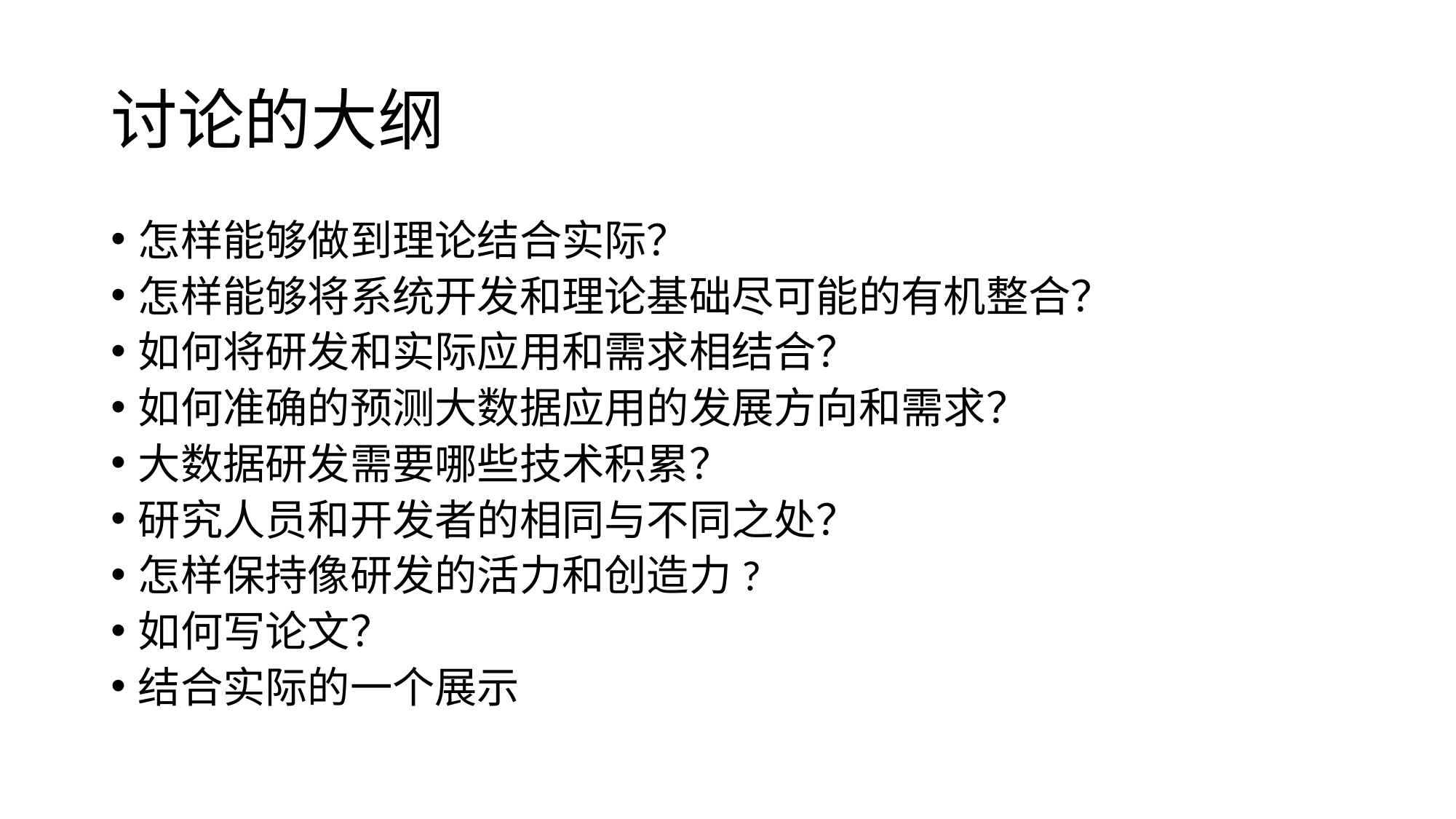

# 讨论的大纲
怎样能够做到理论结合实际？
怎样能够将系统开发和理论基础尽可能的有机整合？
如何将研发和实际应用和需求相结合？
如何准确的预测大数据应用的发展方向和需求？
大数据研发需要哪些技术积累？
研究人员和开发者的相同与不同之处？
怎样保持像研发的活力和创造力?
如何写论文？
结合实际的一个展示